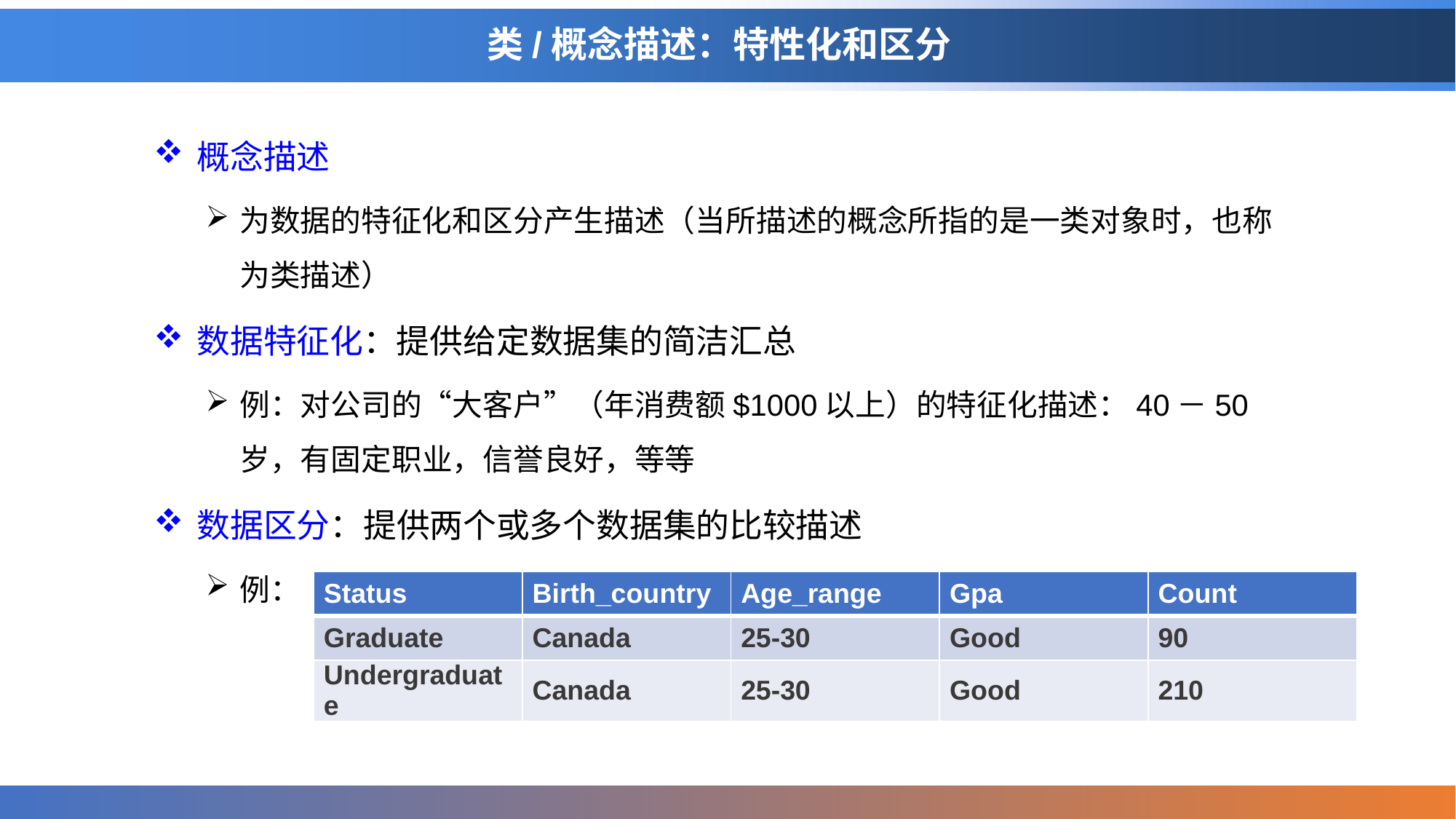

# 类/概念描述：特性化和区分
概念描述
为数据的特征化和区分产生描述（当所描述的概念所指的是一类对象时，也称为类描述）
数据特征化：提供给定数据集的简洁汇总
例：对公司的“大客户”（年消费额$1000以上）的特征化描述：40－50岁，有固定职业，信誉良好，等等
数据区分：提供两个或多个数据集的比较描述
例：
| Status | Birth\_country | Age\_range | Gpa | Count |
| --- | --- | --- | --- | --- |
| Graduate | Canada | 25-30 | Good | 90 |
| Undergraduate | Canada | 25-30 | Good | 210 |